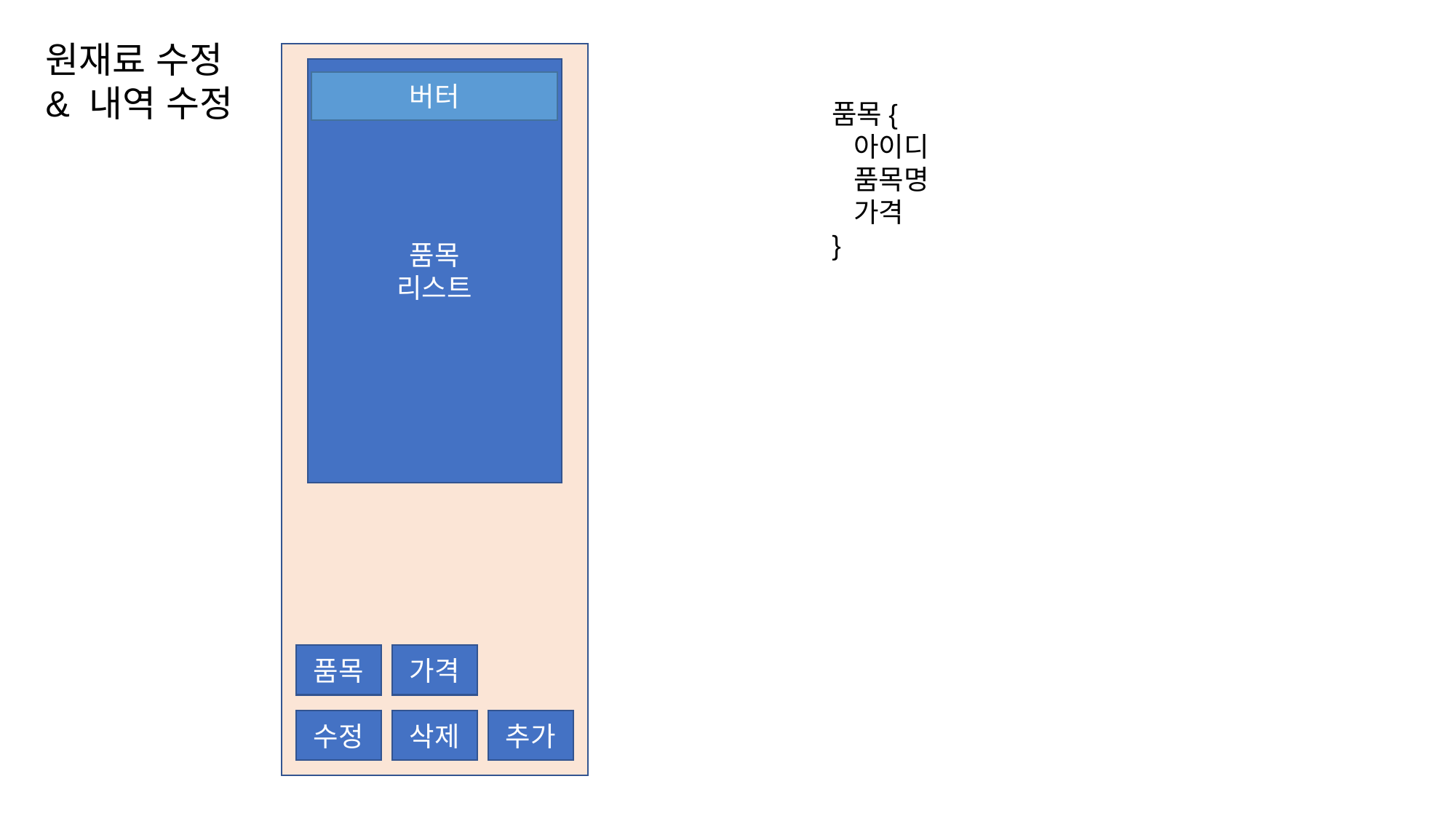

원재료 수정& 내역 수정

품목
리스트
버터
품목{
  아이디
  품목명
  가격
}
품목
가격
수정
삭제
추가